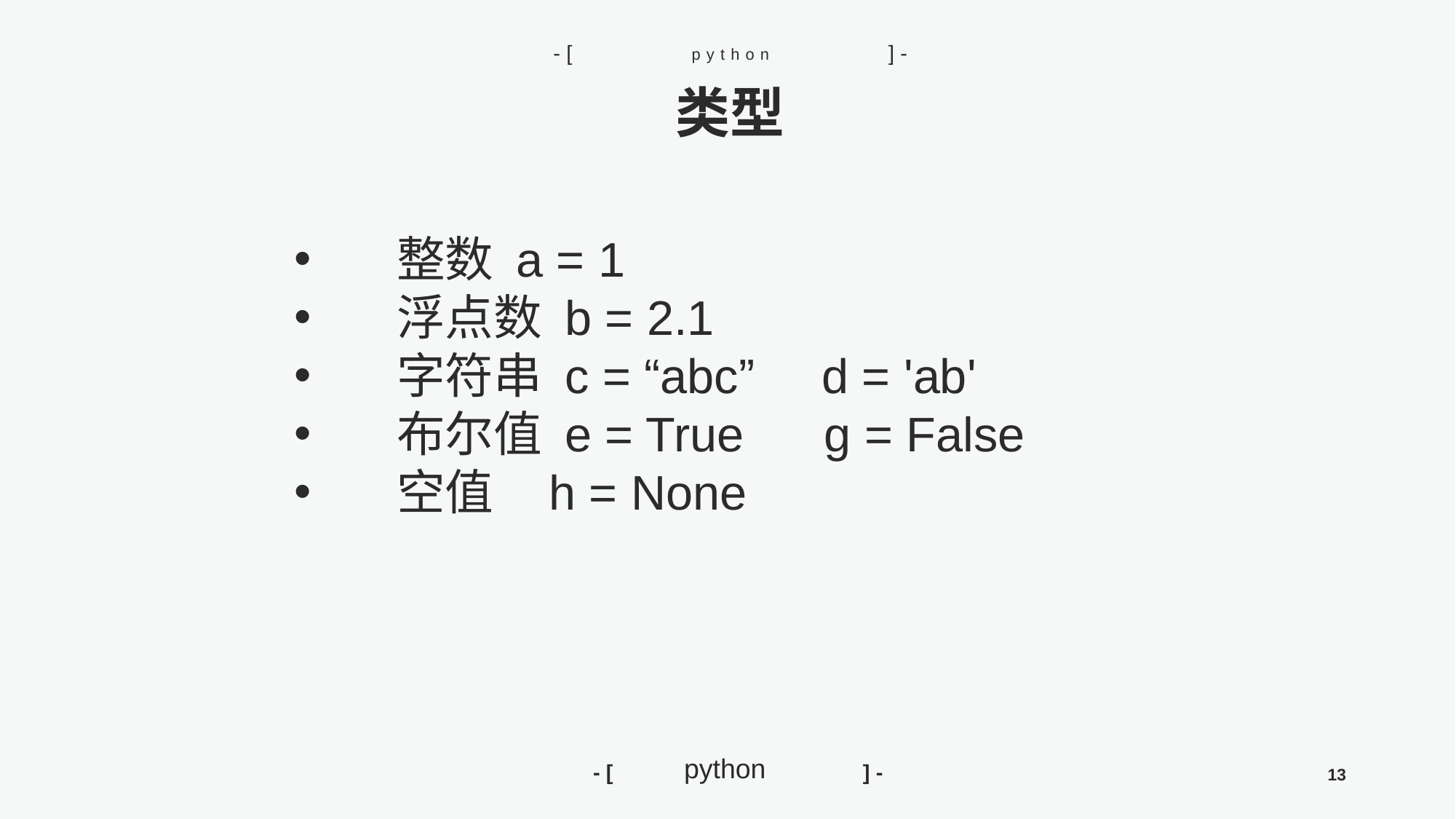

-[
]-
python
类型
整数 a = 1
浮点数 b = 2.1
字符串 c = “abc”     d = 'ab'
布尔值 e = True      g = False
空值    h = None